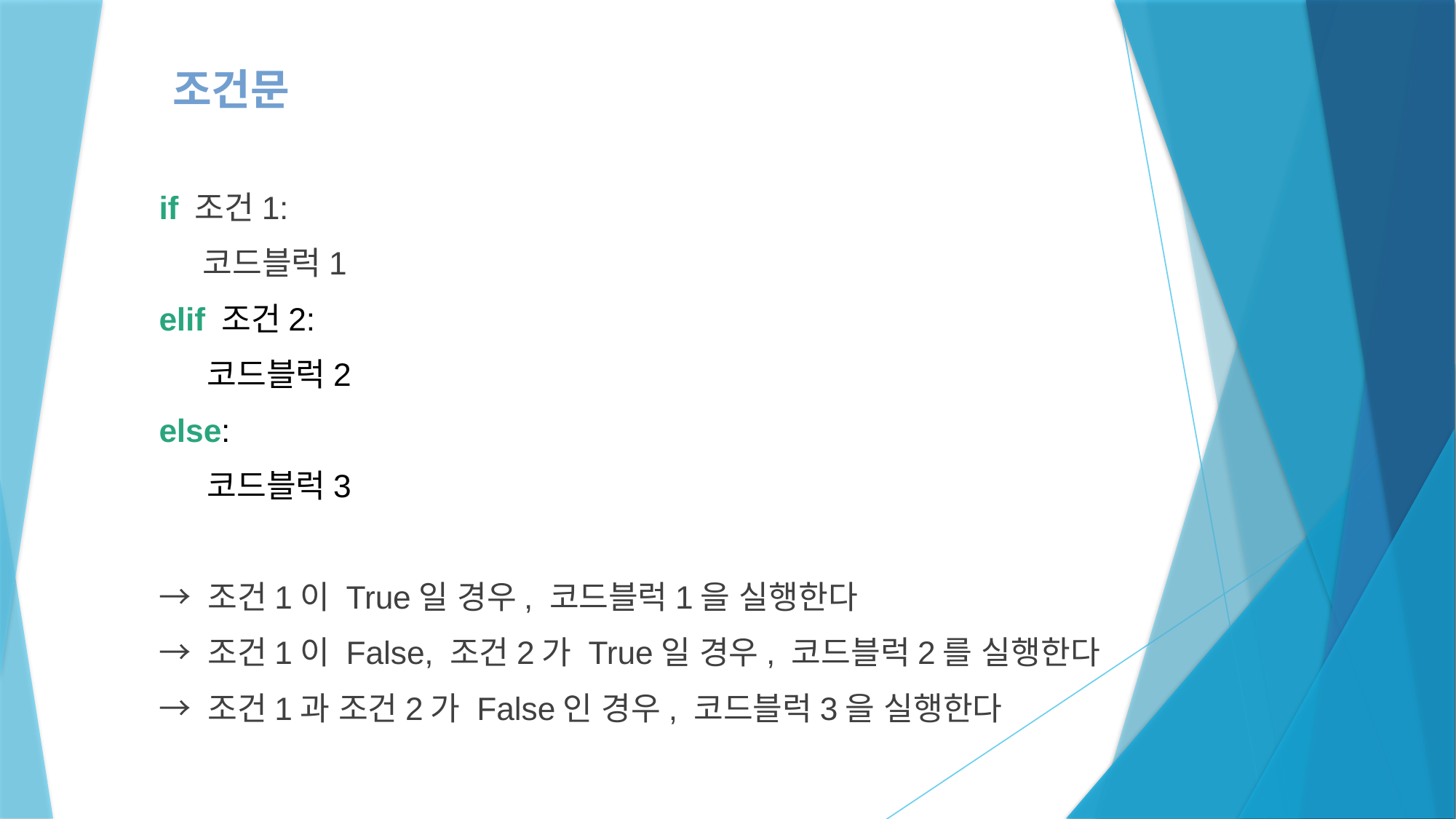

조건문
if 조건1:
    코드블럭1
elif 조건2:
    코드블럭2
else:
    코드블럭3

→ 조건1이 True일 경우, 코드블럭1을 실행한다
→ 조건1이 False, 조건2가 True일 경우, 코드블럭2를 실행한다
→ 조건1과 조건2가 False인 경우, 코드블럭3을 실행한다